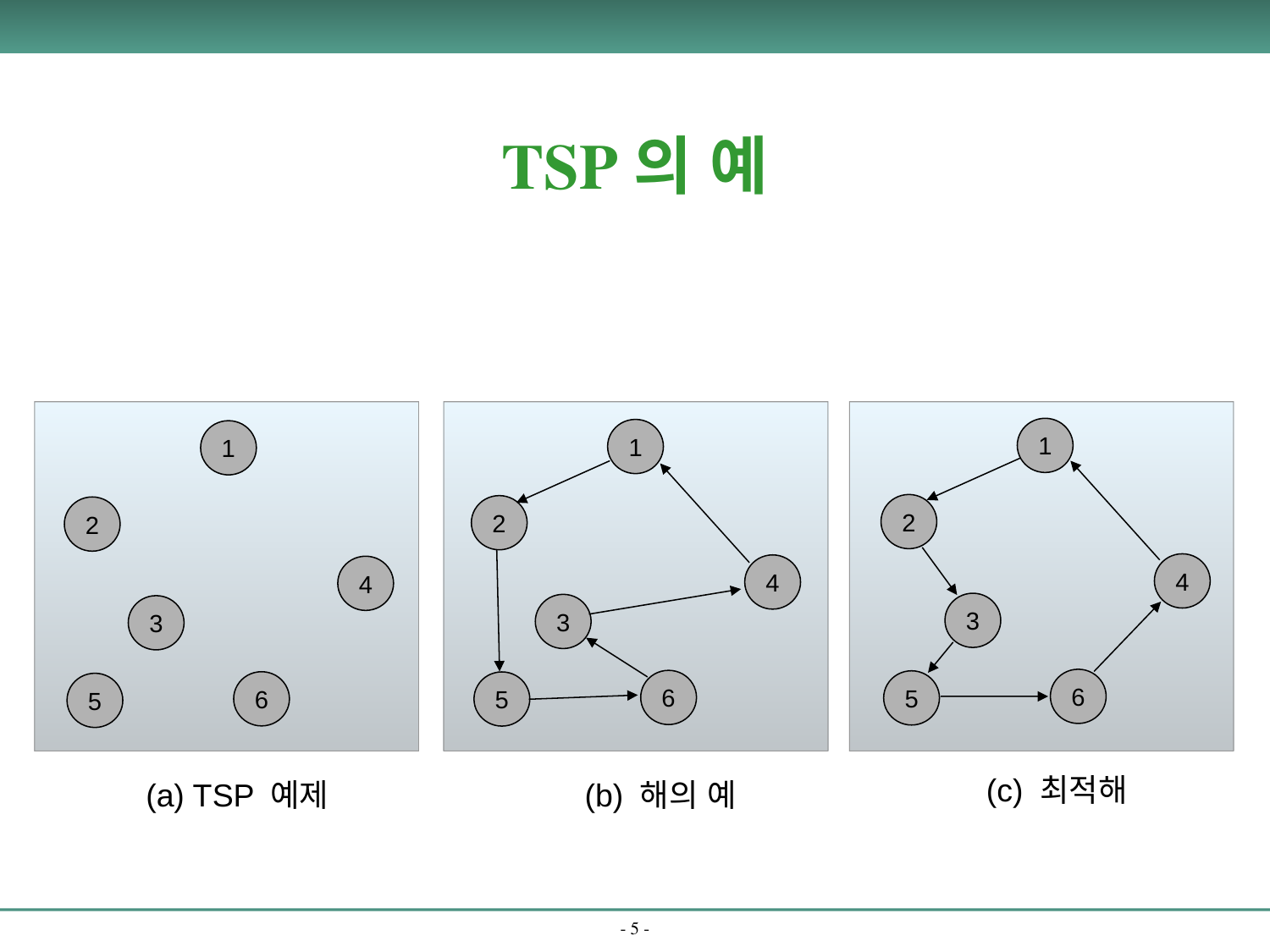

TSP의 예

1
1
1

2
2
2

4
4
4

3
3
3

6
6
5
6
5
5

(c) 최적해
(b) 해의 예
(a) TSP 예제